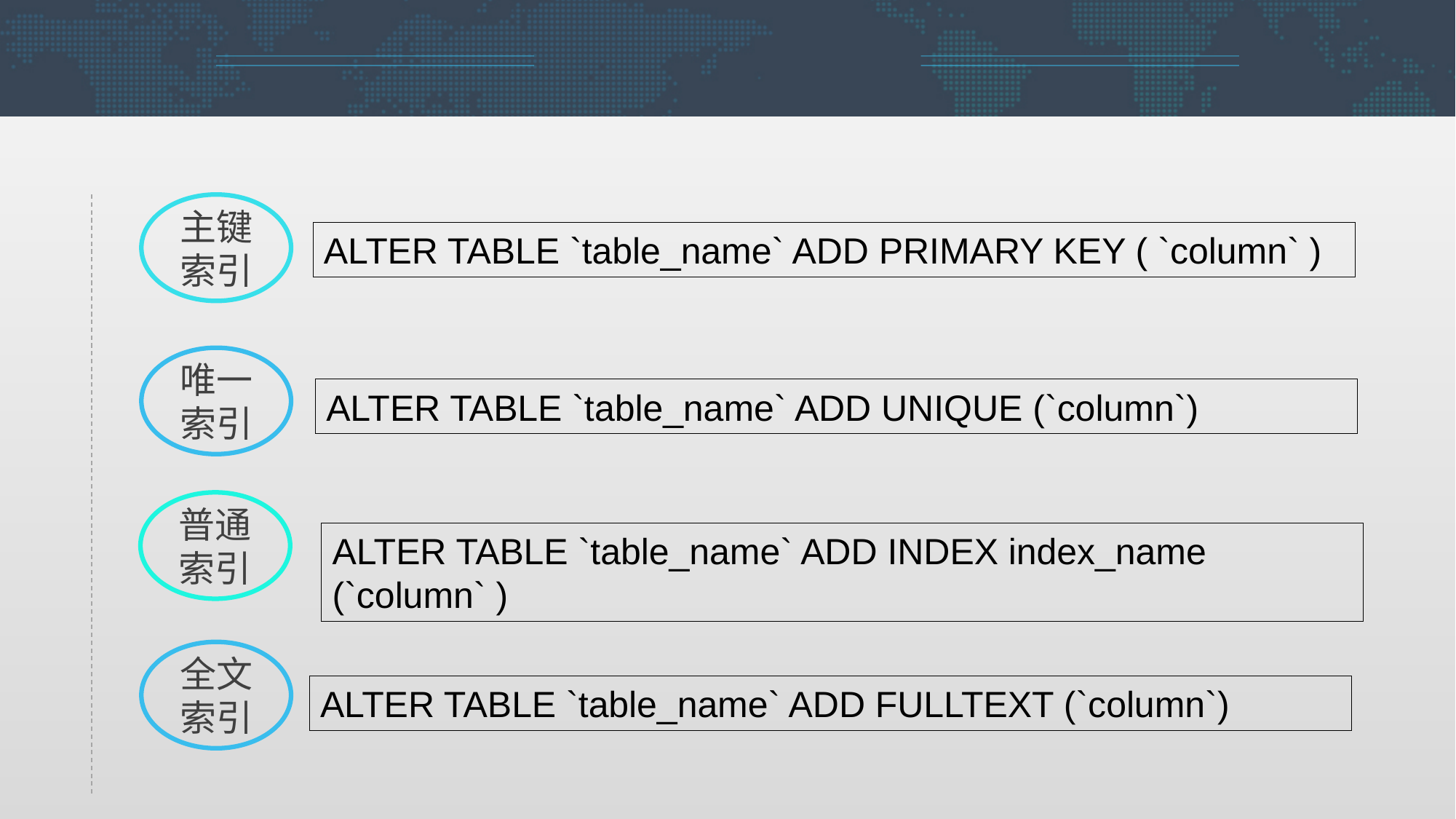

主键索引
ALTER TABLE `table_name` ADD PRIMARY KEY ( `column` )
唯一索引
ALTER TABLE `table_name` ADD UNIQUE (`column`)
普通索引
ALTER TABLE `table_name` ADD INDEX index_name (`column` )
全文索引
ALTER TABLE `table_name` ADD FULLTEXT (`column`)